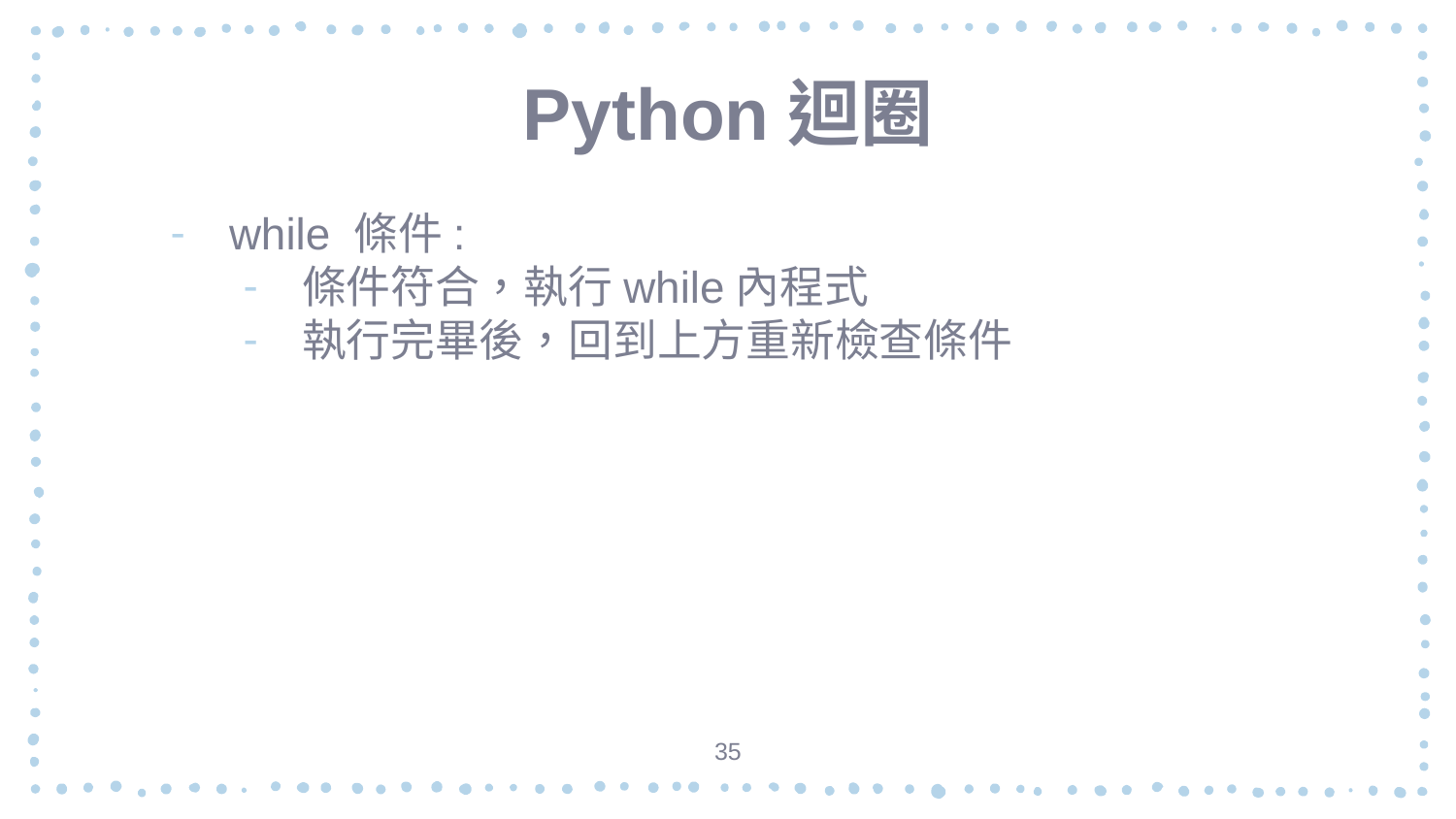

# Python迴圈
while 條件:
條件符合，執行while內程式
執行完畢後，回到上方重新檢查條件
35